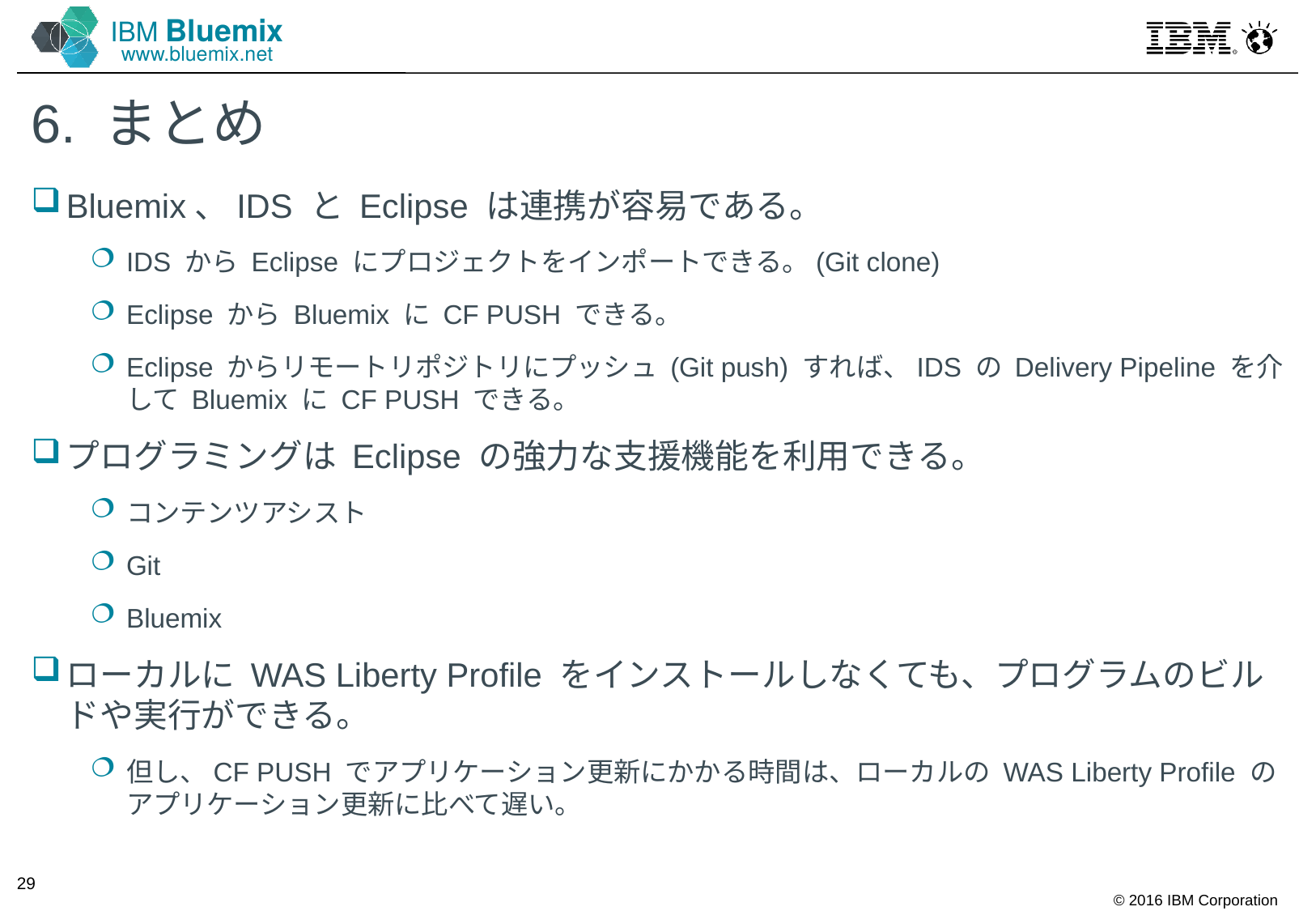

# 6. まとめ
Bluemix、IDS と Eclipse は連携が容易である。
IDS から Eclipse にプロジェクトをインポートできる。(Git clone)
Eclipse から Bluemix に CF PUSH できる。
Eclipse からリモートリポジトリにプッシュ (Git push) すれば、IDS の Delivery Pipeline を介して Bluemix に CF PUSH できる。
プログラミングは Eclipse の強力な支援機能を利用できる。
コンテンツアシスト
Git
Bluemix
ローカルに WAS Liberty Profile をインストールしなくても、プログラムのビルドや実行ができる。
但し、CF PUSH でアプリケーション更新にかかる時間は、ローカルの WAS Liberty Profile のアプリケーション更新に比べて遅い。